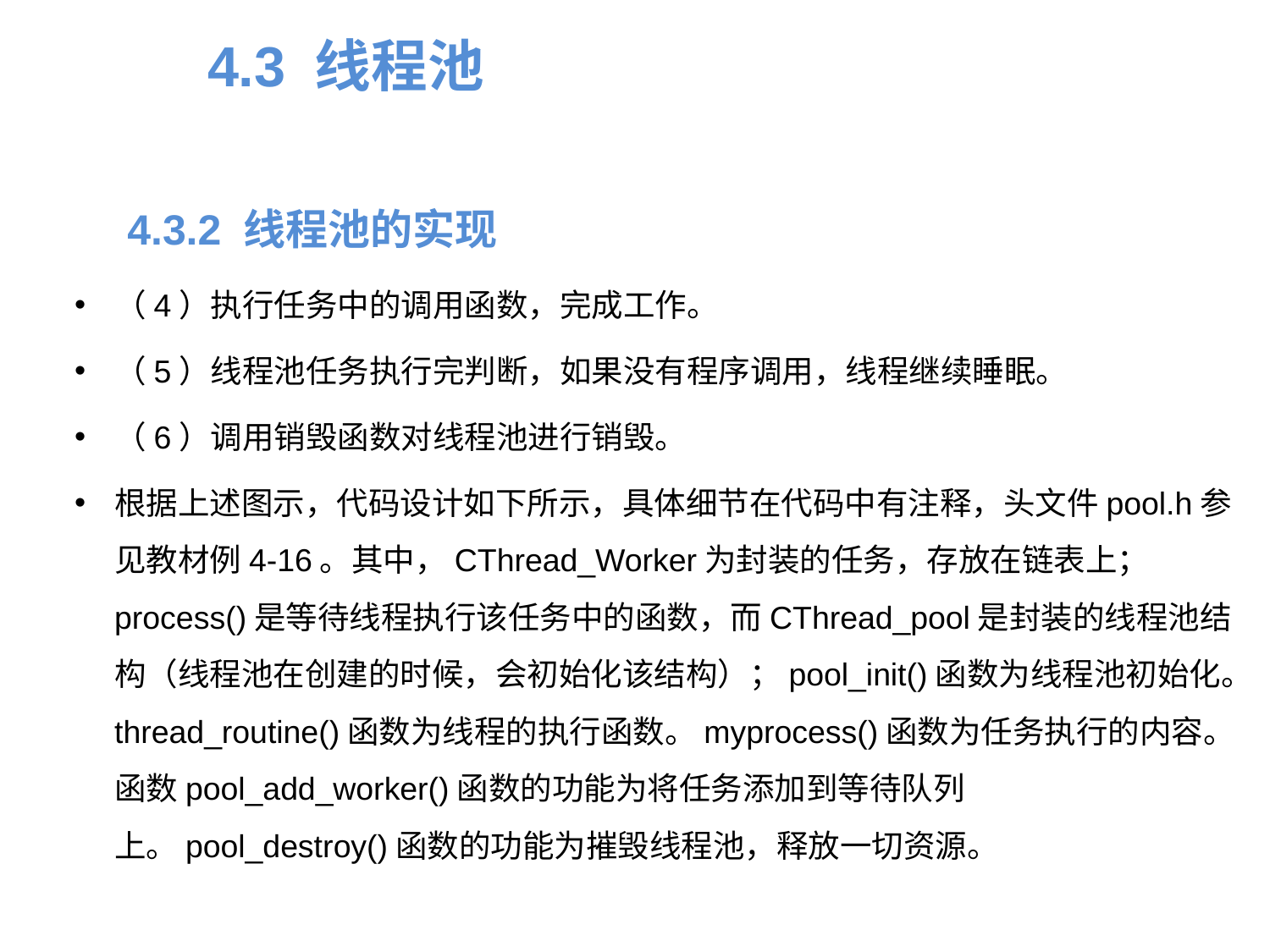

4.3 线程池
4.3.2 线程池的实现
（4）执行任务中的调用函数，完成工作。
（5）线程池任务执行完判断，如果没有程序调用，线程继续睡眠。
（6）调用销毁函数对线程池进行销毁。
根据上述图示，代码设计如下所示，具体细节在代码中有注释，头文件pool.h参见教材例4-16。其中，CThread_Worker为封装的任务，存放在链表上；process()是等待线程执行该任务中的函数，而CThread_pool是封装的线程池结构（线程池在创建的时候，会初始化该结构）；pool_init()函数为线程池初始化。thread_routine()函数为线程的执行函数。myprocess()函数为任务执行的内容。函数pool_add_worker()函数的功能为将任务添加到等待队列上。pool_destroy()函数的功能为摧毁线程池，释放一切资源。